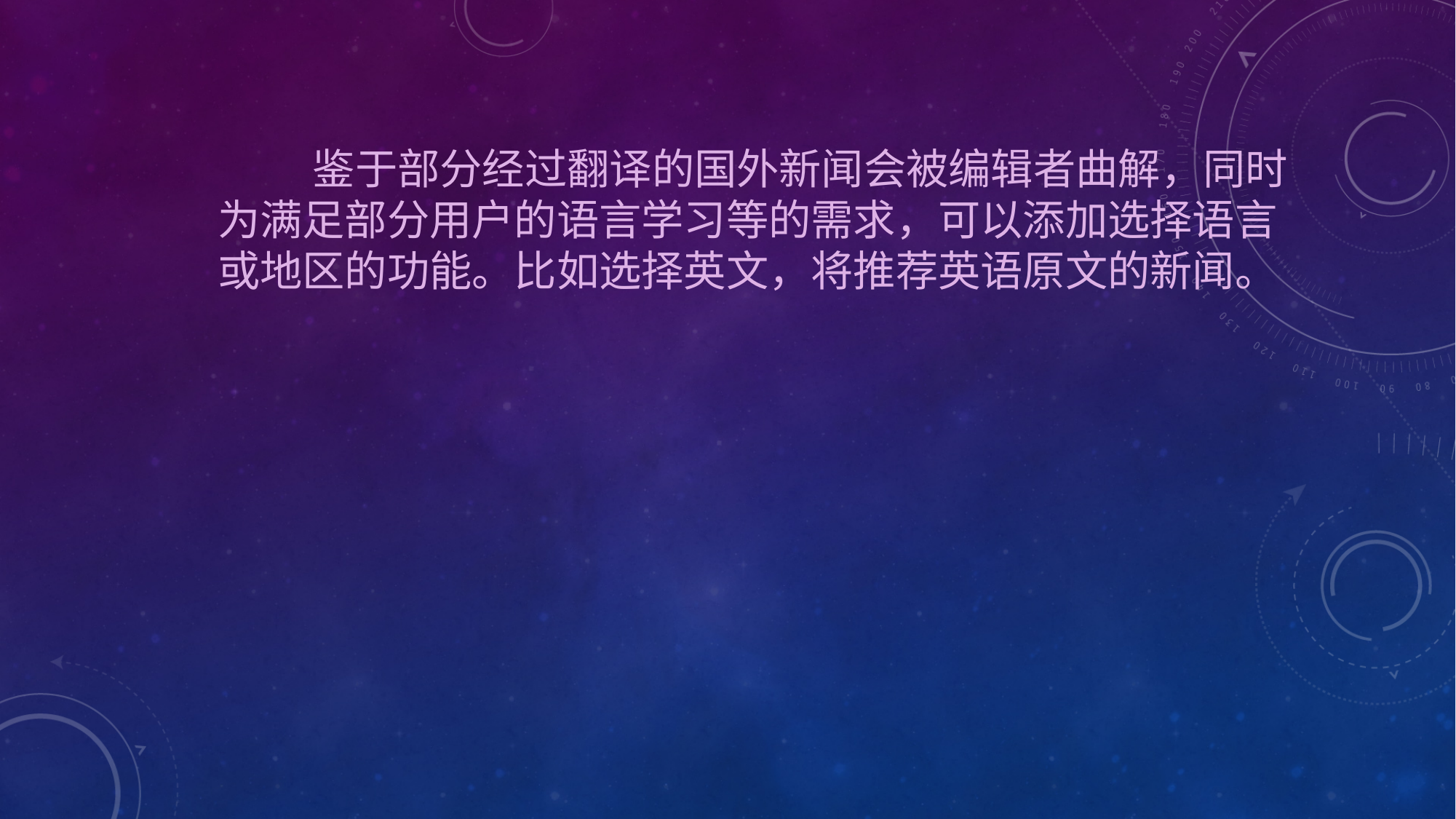

鉴于部分经过翻译的国外新闻会被编辑者曲解，同时为满足部分用户的语言学习等的需求，可以添加选择语言或地区的功能。比如选择英文，将推荐英语原文的新闻。